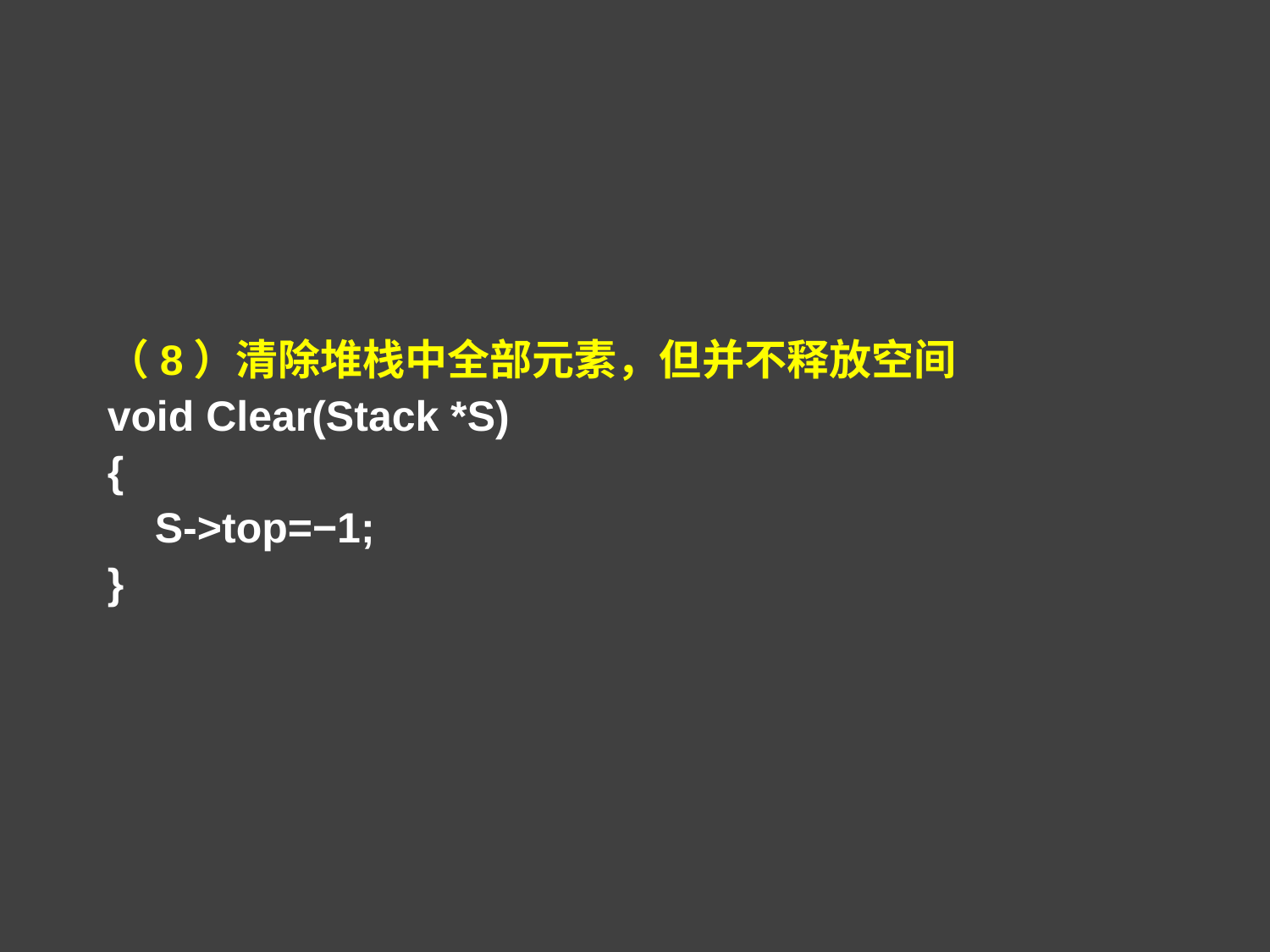

（8）清除堆栈中全部元素，但并不释放空间
void Clear(Stack *S)
{
    S->top=−1;
}